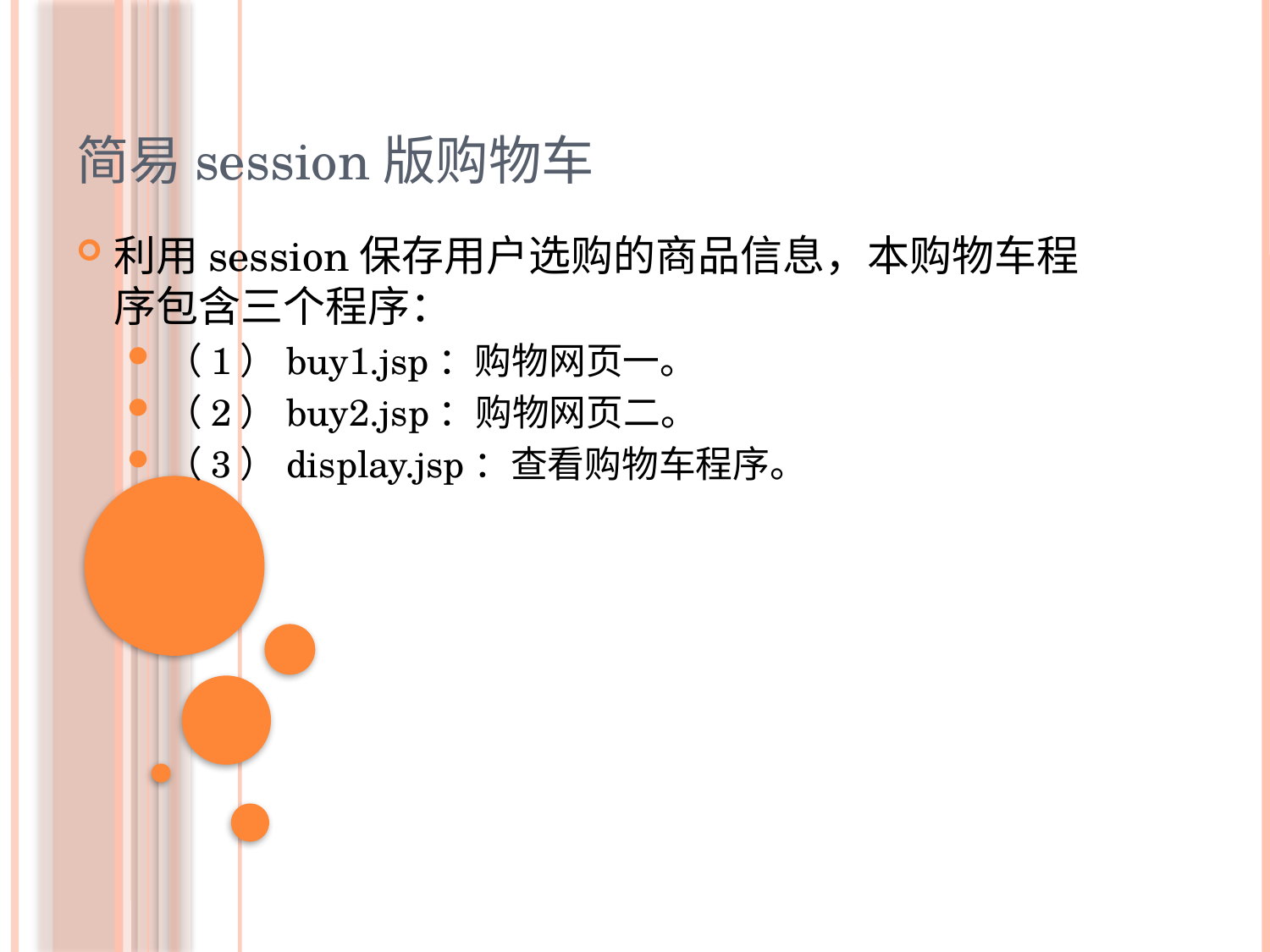

简易session版购物车
利用session保存用户选购的商品信息，本购物车程序包含三个程序：
（1）buy1.jsp：购物网页一。
（2）buy2.jsp：购物网页二。
（3）display.jsp：查看购物车程序。